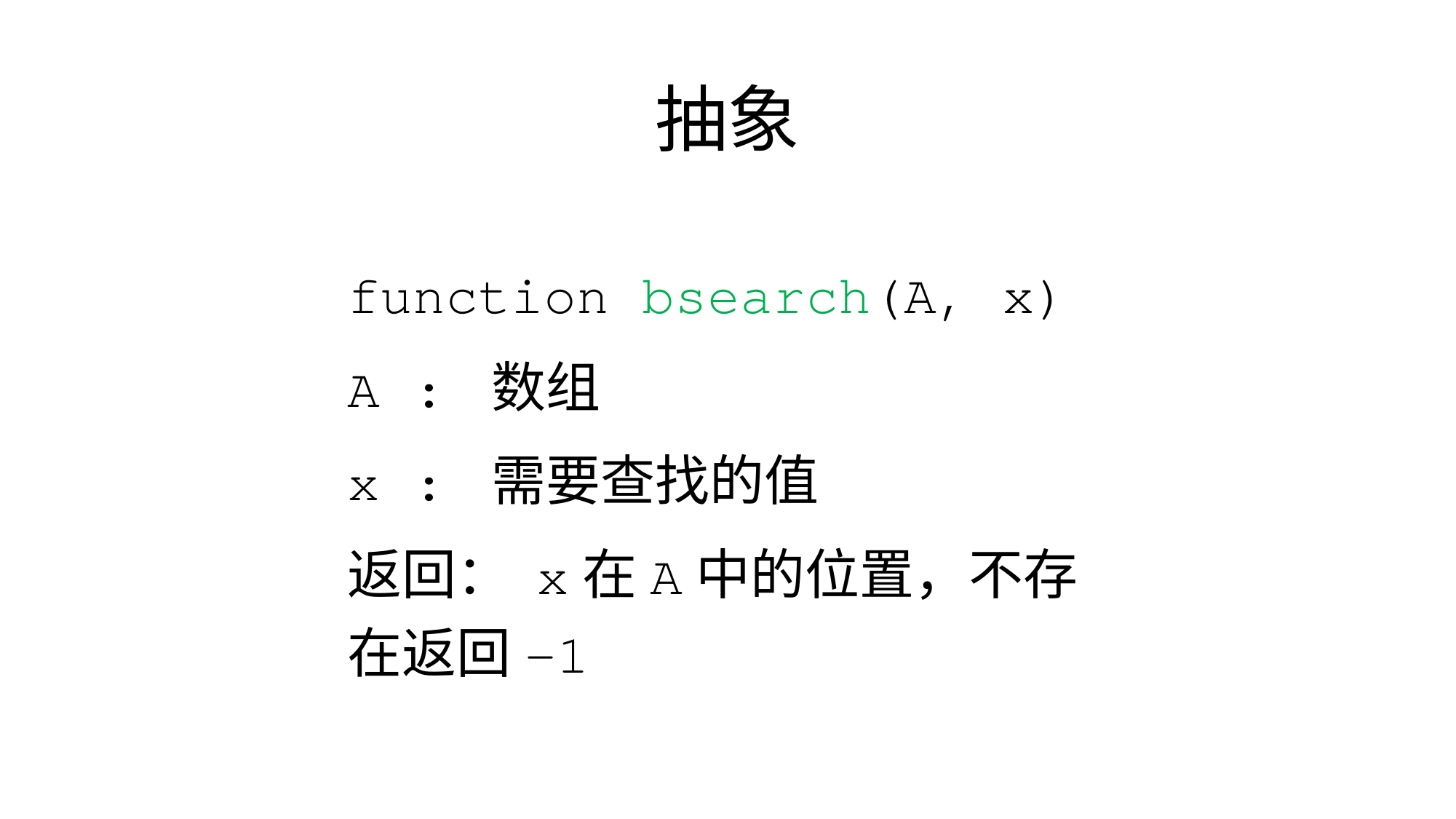

# 抽象
function bsearch(A, x)
A : 数组
x : 需要查找的值
返回： x在A中的位置，不存在返回-1